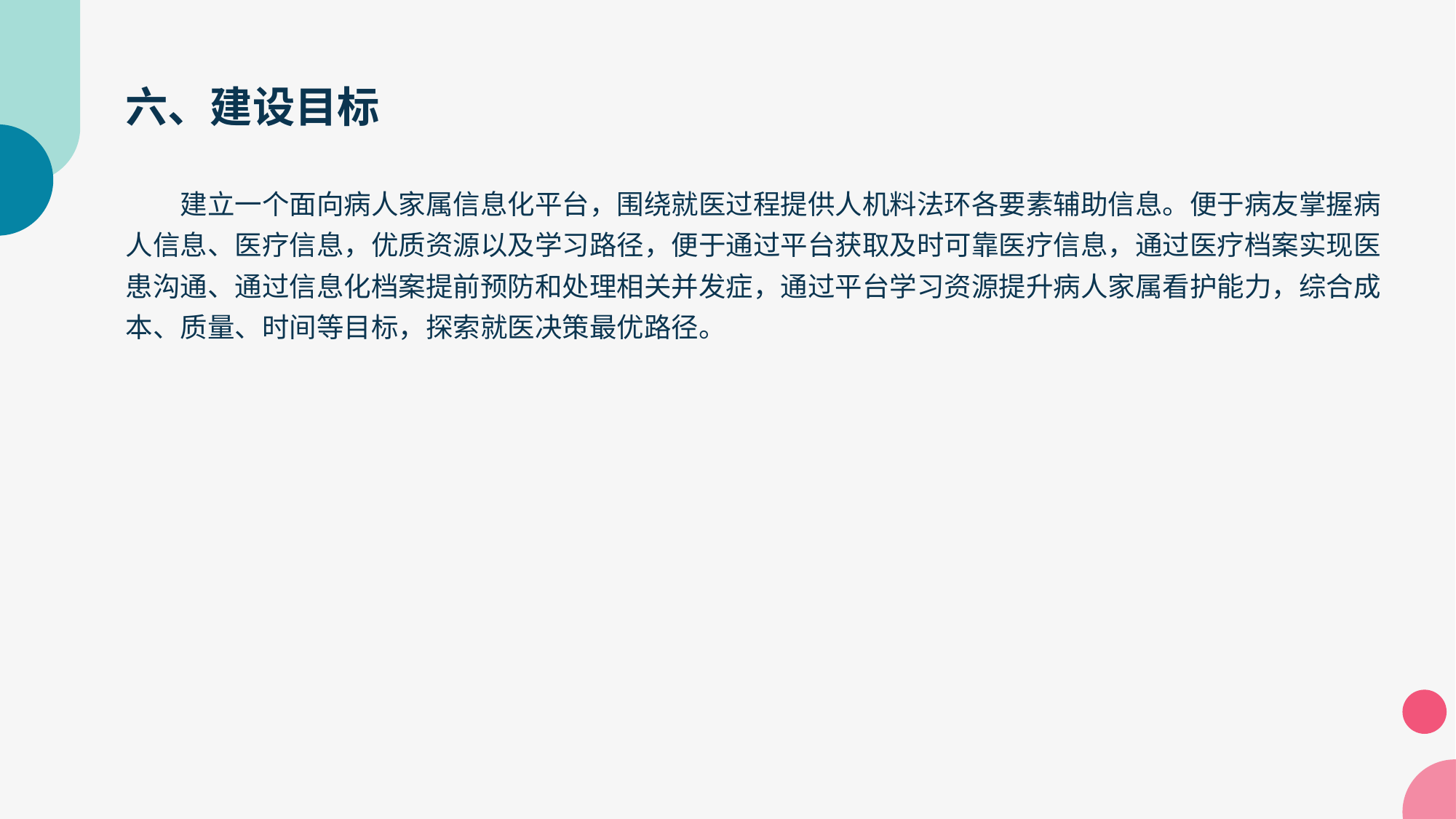

# 六、建设目标
建立一个面向病人家属信息化平台，围绕就医过程提供人机料法环各要素辅助信息。便于病友掌握病人信息、医疗信息，优质资源以及学习路径，便于通过平台获取及时可靠医疗信息，通过医疗档案实现医患沟通、通过信息化档案提前预防和处理相关并发症，通过平台学习资源提升病人家属看护能力，综合成本、质量、时间等目标，探索就医决策最优路径。